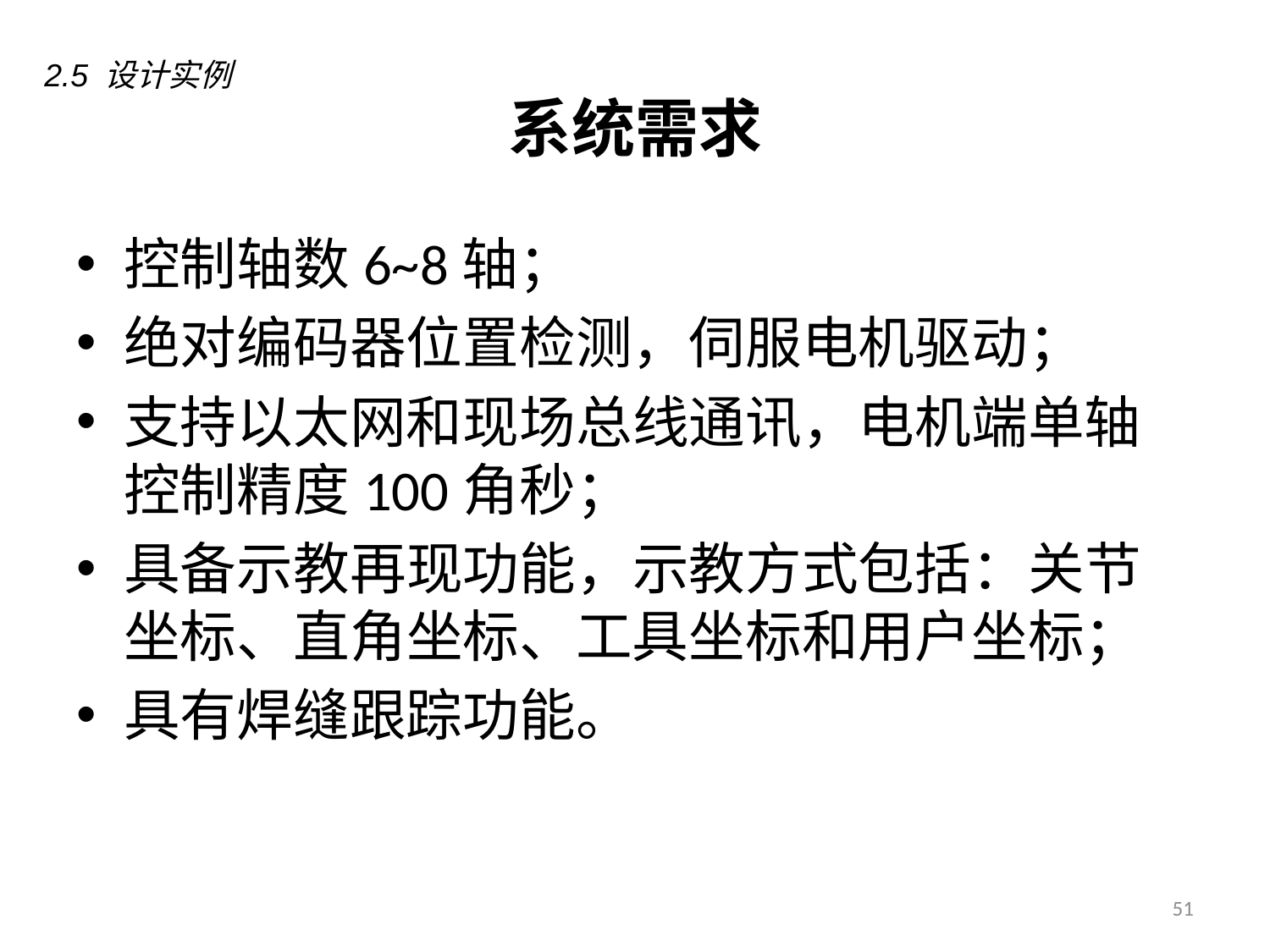

# 系统需求
2.5 设计实例
控制轴数6~8轴；
绝对编码器位置检测，伺服电机驱动；
支持以太网和现场总线通讯，电机端单轴控制精度100角秒；
具备示教再现功能，示教方式包括：关节坐标、直角坐标、工具坐标和用户坐标；
具有焊缝跟踪功能。

51